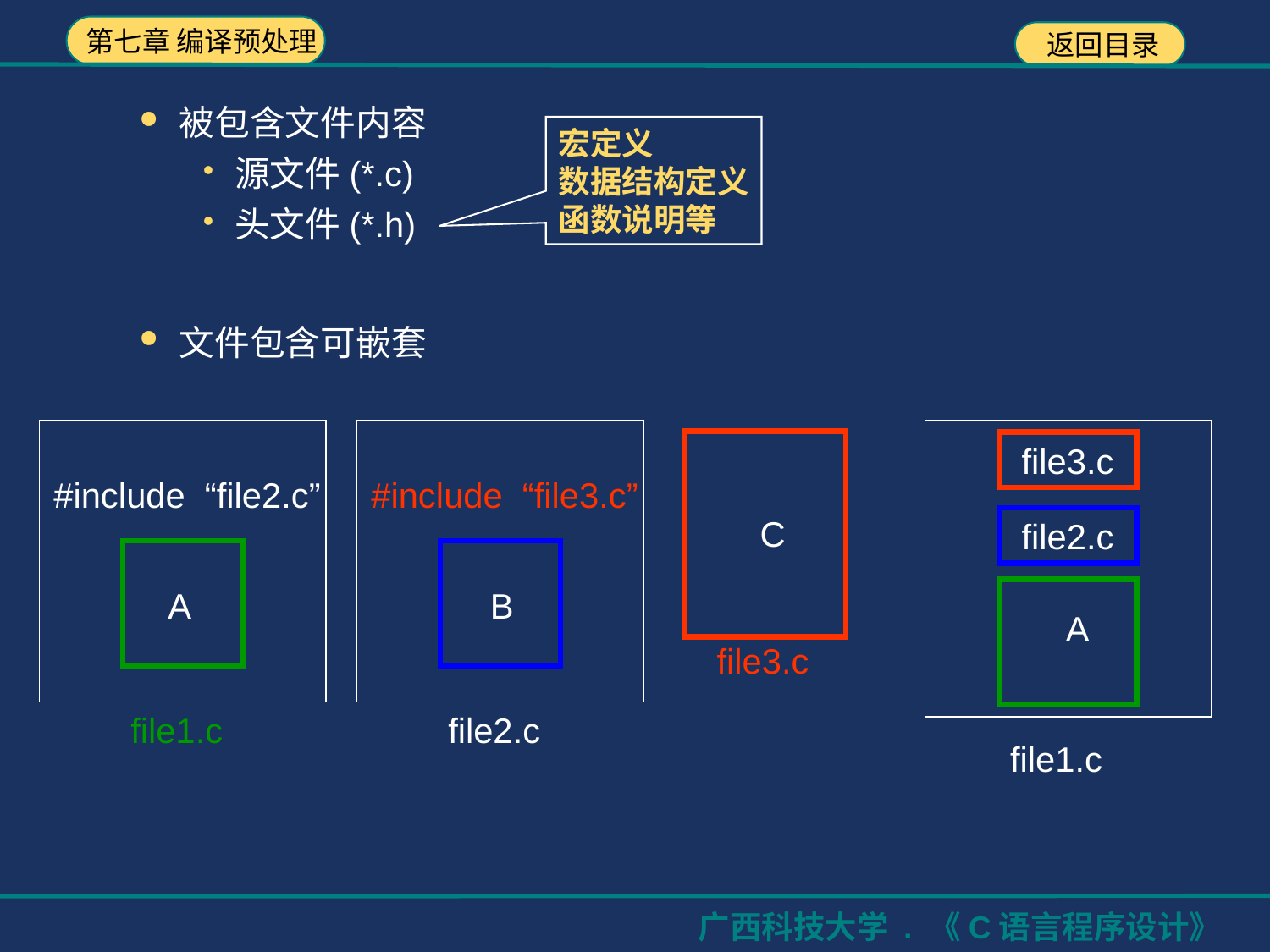

被包含文件内容
源文件(*.c)
头文件(*.h)

文件包含可嵌套
宏定义
数据结构定义
函数说明等

#include  “file2.c”
#include  “file3.c”
C

A
 B
file3.c

file1.c
file2.c

file3.c
file2.c

A
file1.c